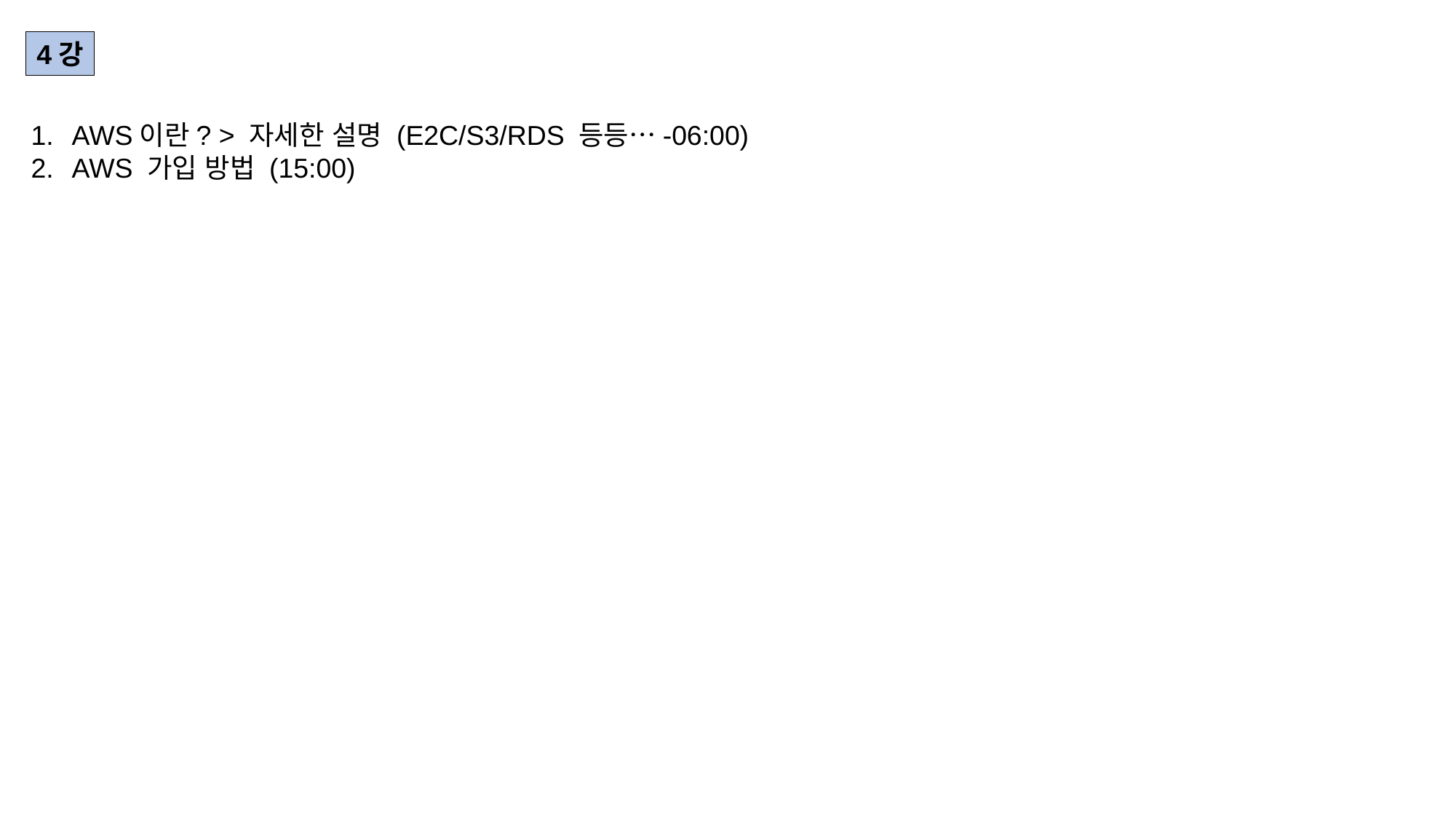

4강
AWS이란? > 자세한 설명 (E2C/S3/RDS 등등…-06:00)
AWS 가입 방법 (15:00)